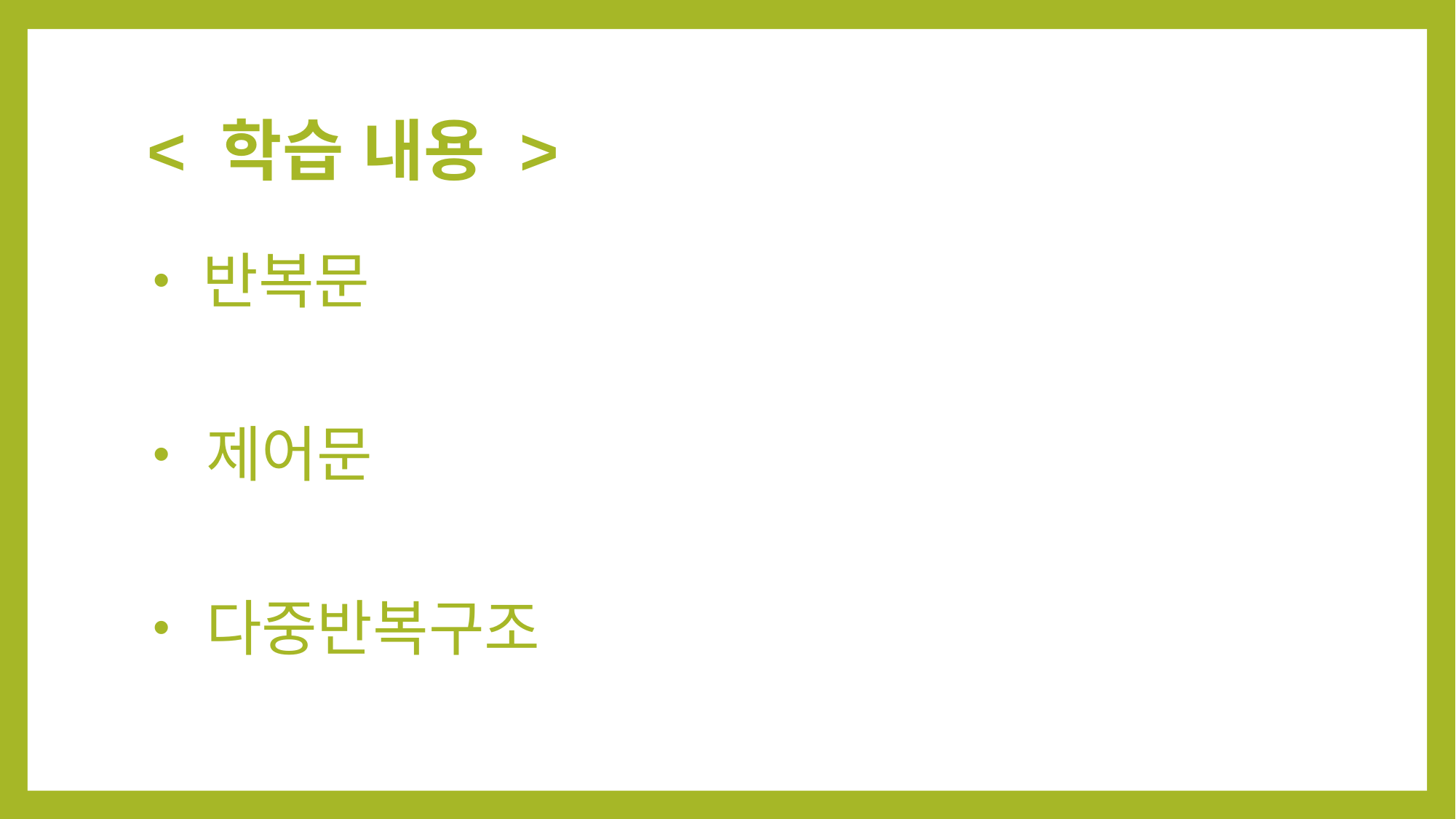

# < 학습 내용 >
 반복문

 제어문

 다중반복구조